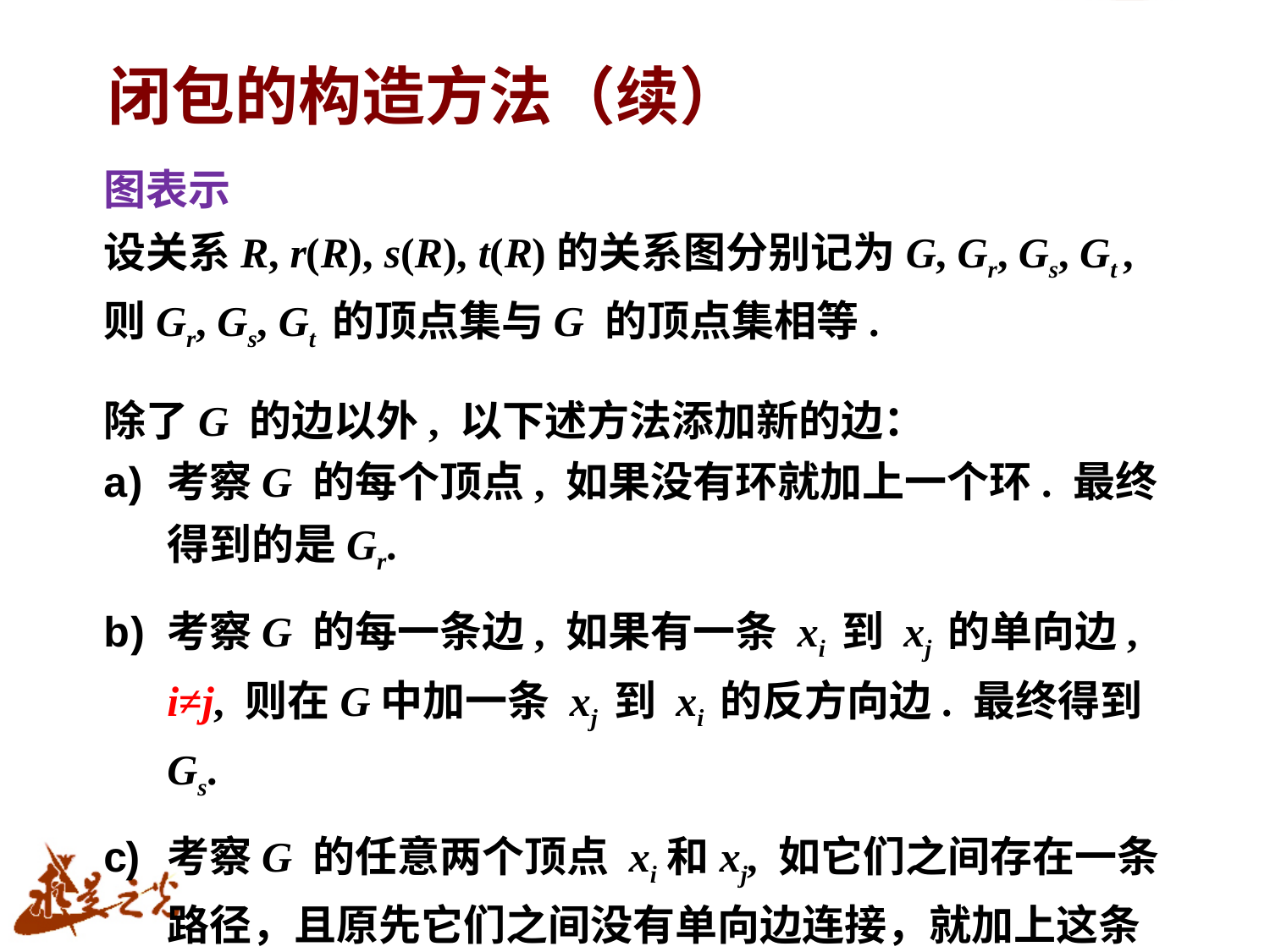

# 闭包的构造方法（续）
图表示
设关系R, r(R), s(R), t(R)的关系图分别记为G, Gr, Gs, Gt , 则Gr, Gs, Gt 的顶点集与G 的顶点集相等.
除了G 的边以外, 以下述方法添加新的边：
考察G 的每个顶点, 如果没有环就加上一个环. 最终得到的是Gr.
考察G 的每一条边, 如果有一条 xi 到 xj 的单向边, i≠j, 则在G中加一条 xj 到 xi 的反方向边. 最终得到Gs.
考察G 的任意两个顶点 xi和xj, 如它们之间存在一条路径，且原先它们之间没有单向边连接，就加上这条单向边.当检查完所有的顶点后就得到图Gt .
19